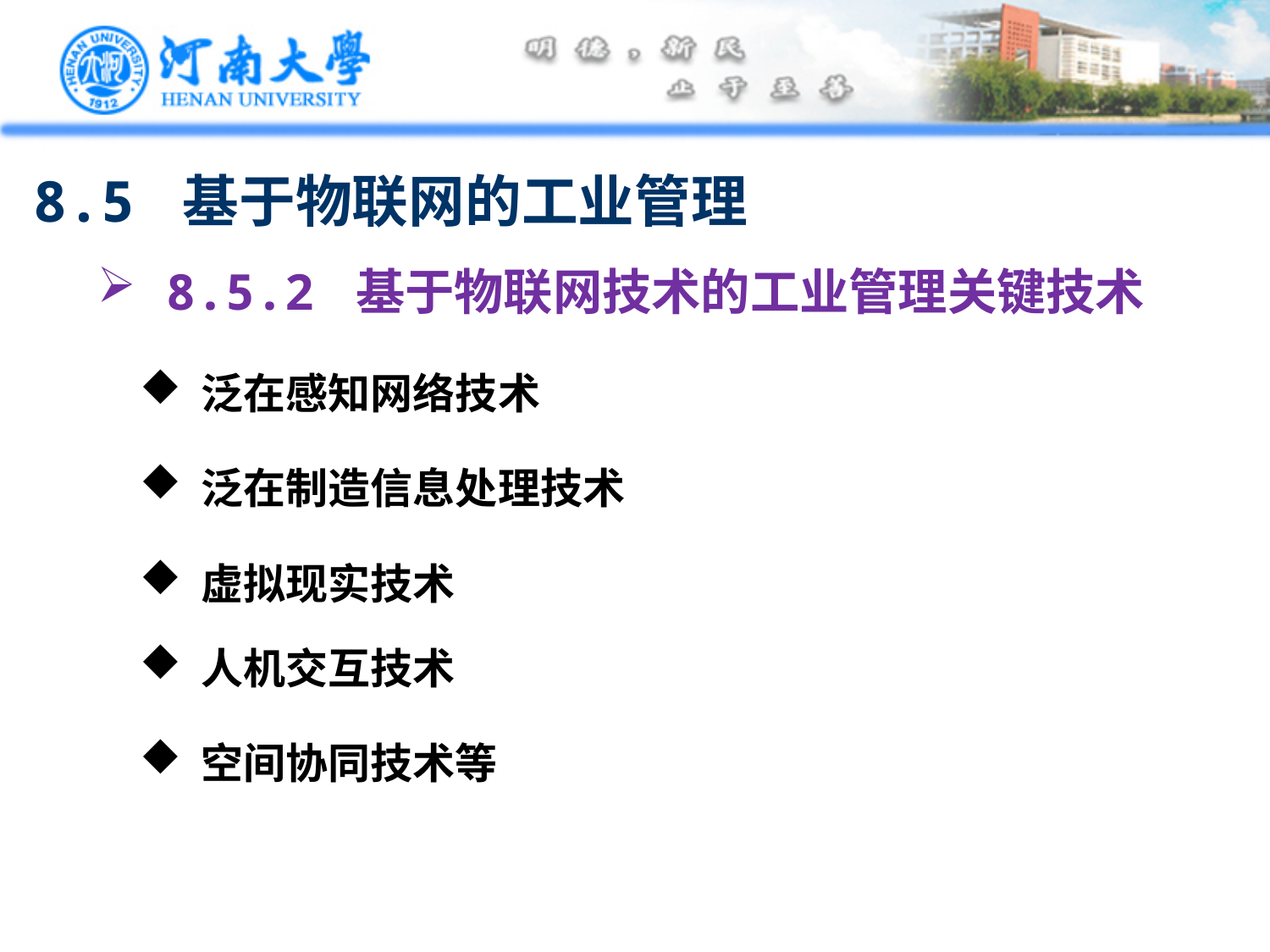

8.5 基于物联网的工业管理
 8.5.2 基于物联网技术的工业管理关键技术
 泛在感知网络技术
 泛在制造信息处理技术
 虚拟现实技术
 人机交互技术
 空间协同技术等